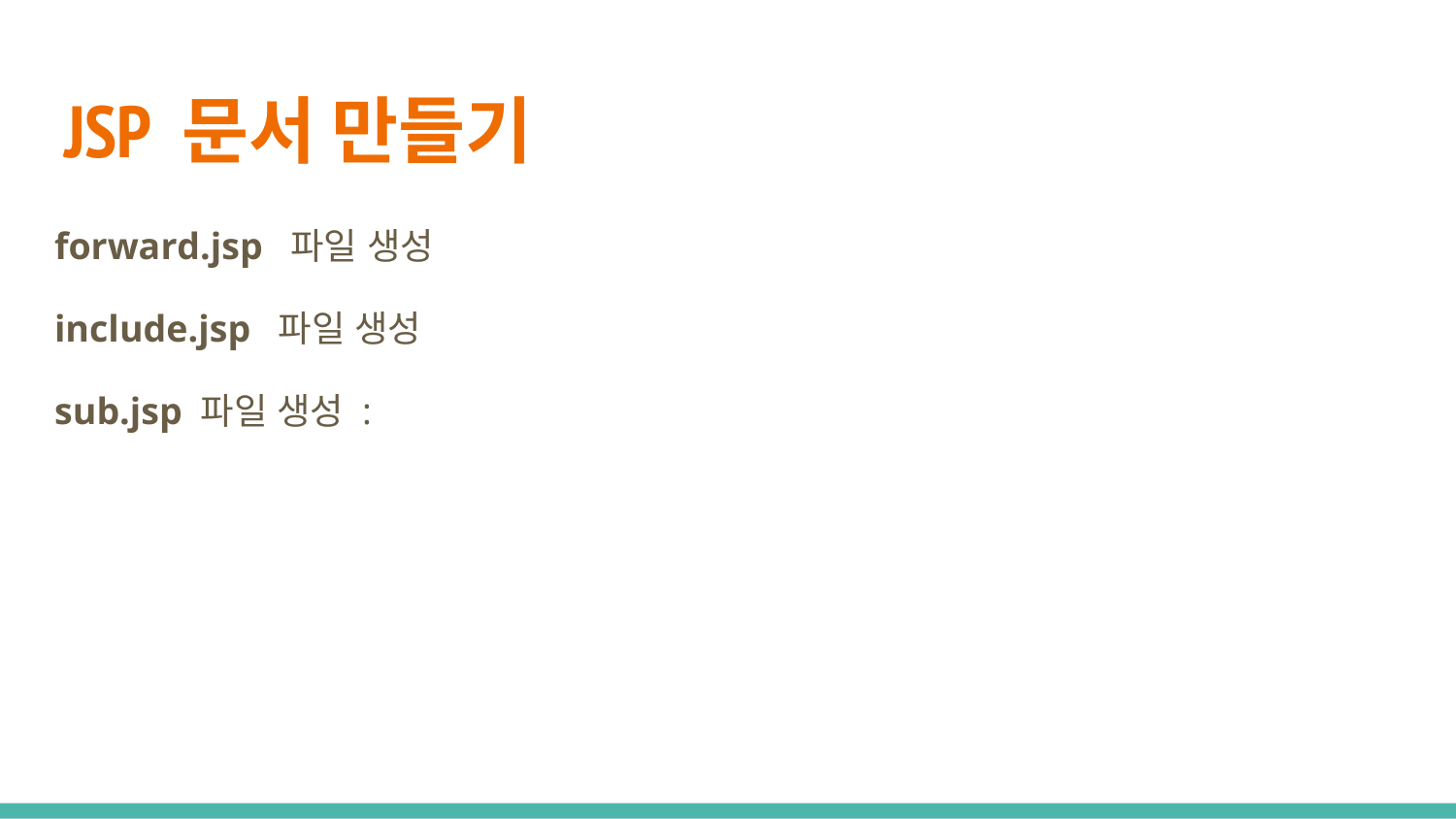

# JSP 문서 만들기
forward.jsp  파일 생성
include.jsp  파일 생성
sub.jsp 파일 생성 :